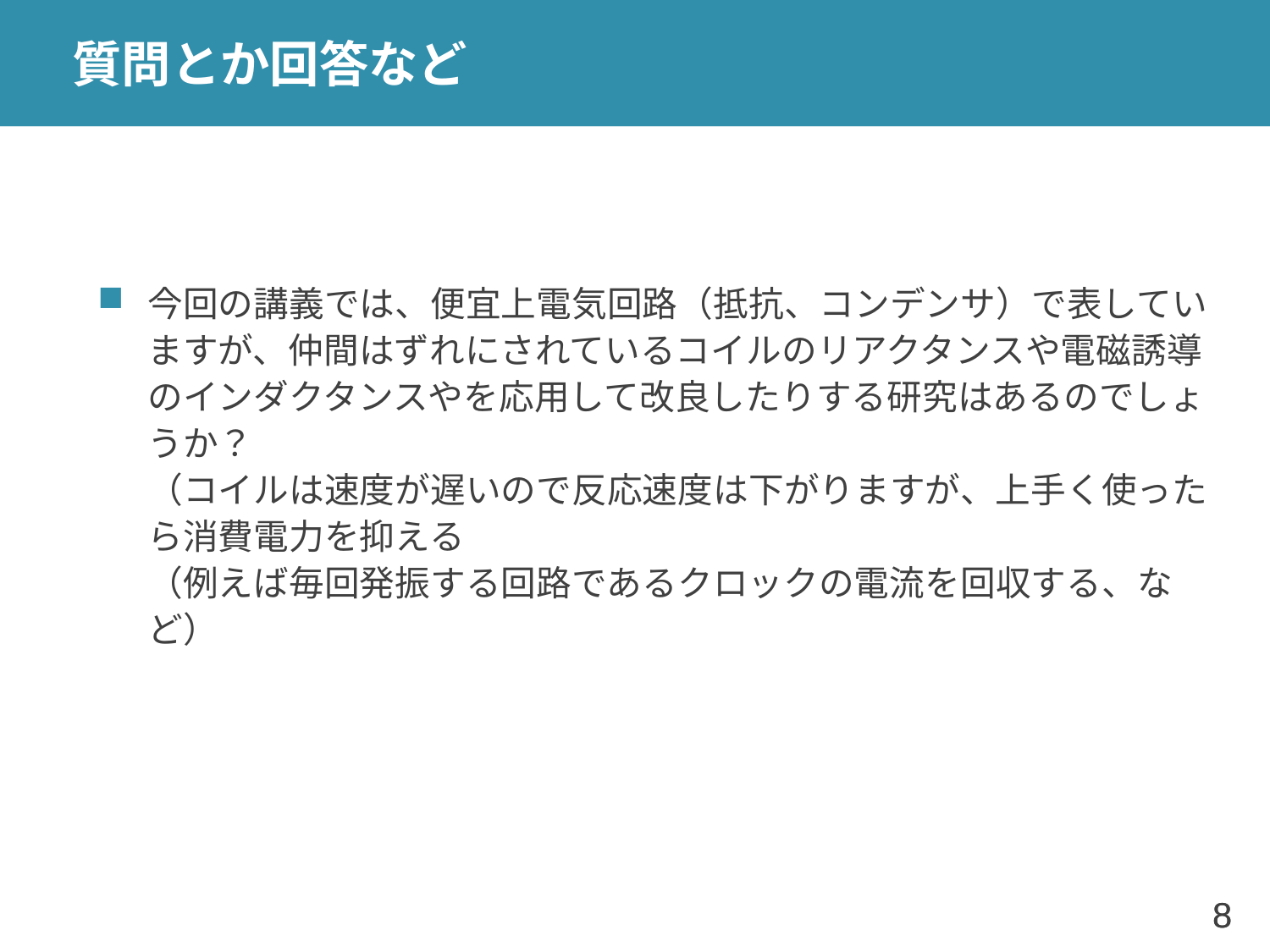

# 質問とか回答など
今回の講義では、便宜上電気回路（抵抗、コンデンサ）で表していますが、仲間はずれにされているコイルのリアクタンスや電磁誘導のインダクタンスやを応用して改良したりする研究はあるのでしょうか？
（コイルは速度が遅いので反応速度は下がりますが、上手く使ったら消費電力を抑える
（例えば毎回発振する回路であるクロックの電流を回収する、など）